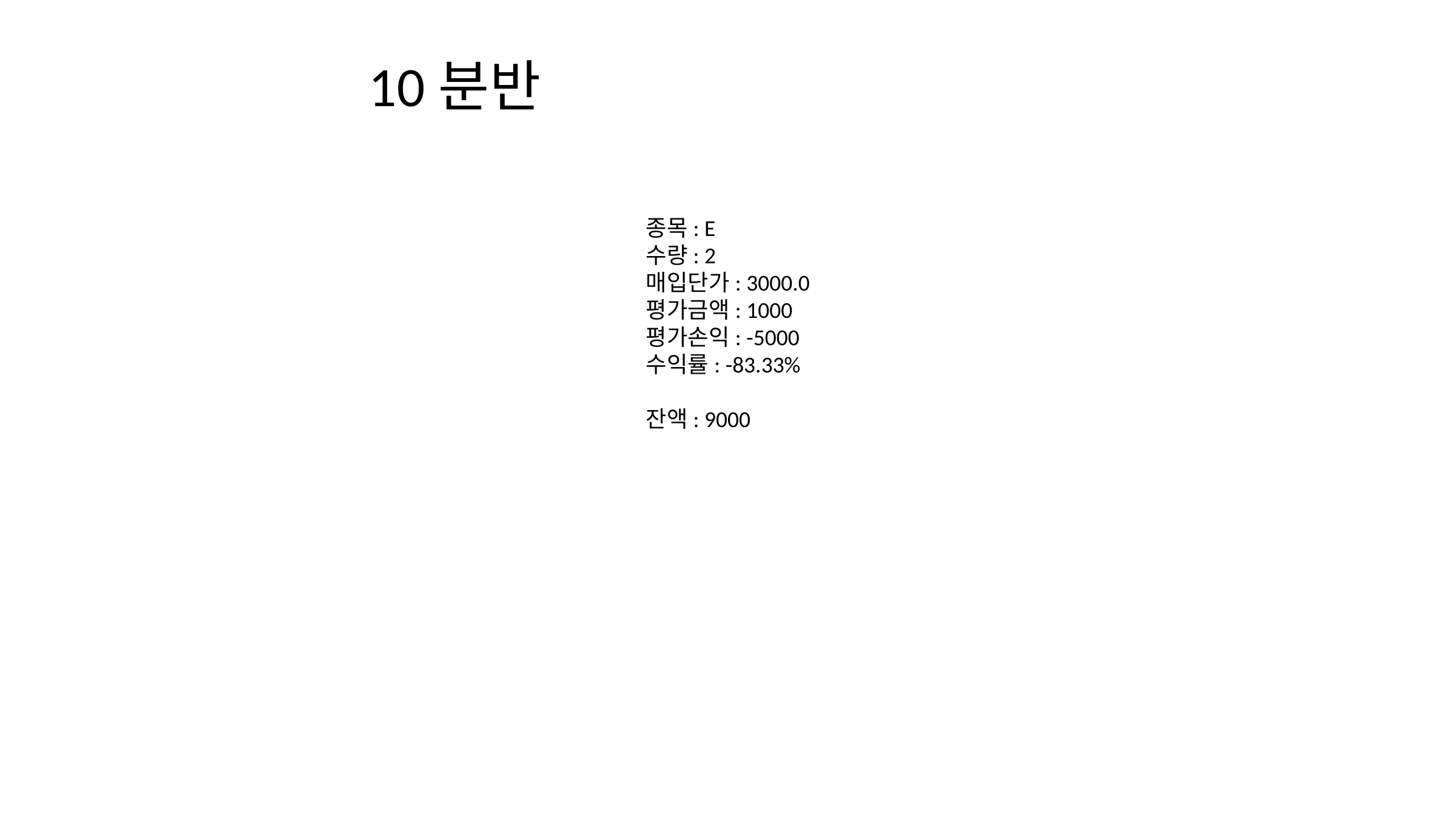

# 10분반

종목: E
수량: 2
매입단가: 3000.0
평가금액: 1000
평가손익: -5000
수익률: -83.33%
잔액: 9000